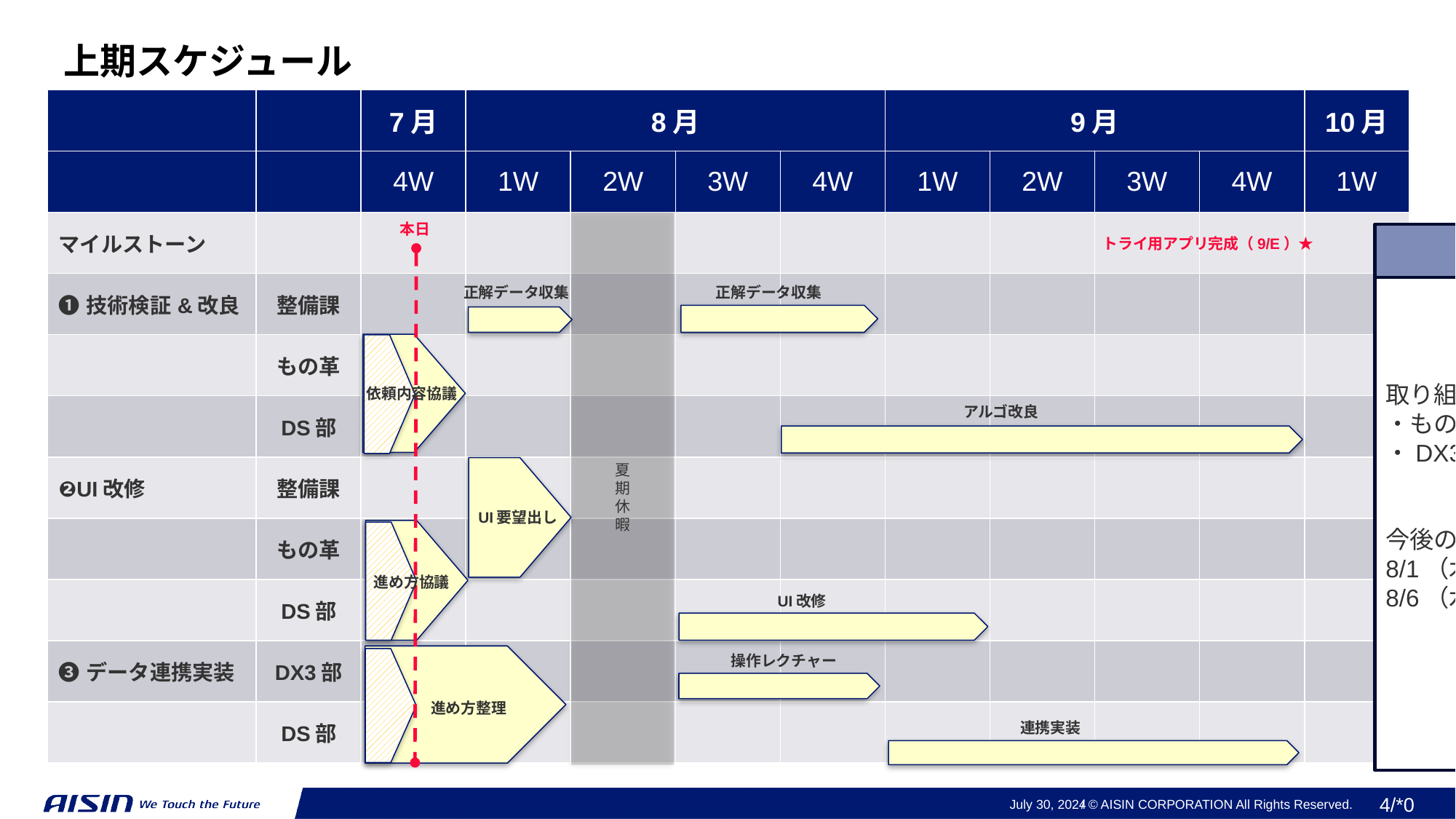

上期スケジュール
|  |  | 7月 | 8月 |  |  |  | 9月 |  |  |  | 10月 |
| --- | --- | --- | --- | --- | --- | --- | --- | --- | --- | --- | --- |
|  |  | 4W | 1W | 2W | 3W | 4W | 1W | 2W | 3W | 4W | 1W |
| マイルストーン |  |  |  |  |  |  |  |  |  |  |  |
| ❶技術検証&改良 | 整備課 |  |  |  |  |  |  |  |  |  |  |
|  | もの革 |  |  |  |  |  |  |  |  |  |  |
|  | DS部 |  |  |  |  |  |  |  |  |  |  |
| ❷UI改修 | 整備課 |  |  |  |  |  |  |  |  |  |  |
|  | もの革 |  |  |  |  |  |  |  |  |  |  |
|  | DS部 |  |  |  |  |  |  |  |  |  |  |
| ❸データ連携実装 | DX3部 |  |  |  |  |  |  |  |  |  |  |
|  | DS部 |  |  |  |  |  |  |  |  |  |  |

本日
7/31（水）

取り組み中
・もの革さんとの事前打ち合わせの準備
・DX3部さんとデータ連携の進め方整理

今後の予定
8/1（木）：もの革さんと事前打ち合わせ
8/6（水）：整備課メンバーと打ち合わせ

トライ用アプリ完成（9/E）★
正解データ収集
正解データ収集

依頼内容協議
アルゴ改良

夏
期
休
暇

UI要望出し

進め方協議
UI改修

操作レクチャー

進め方整理
連携実装

July 30, 2024